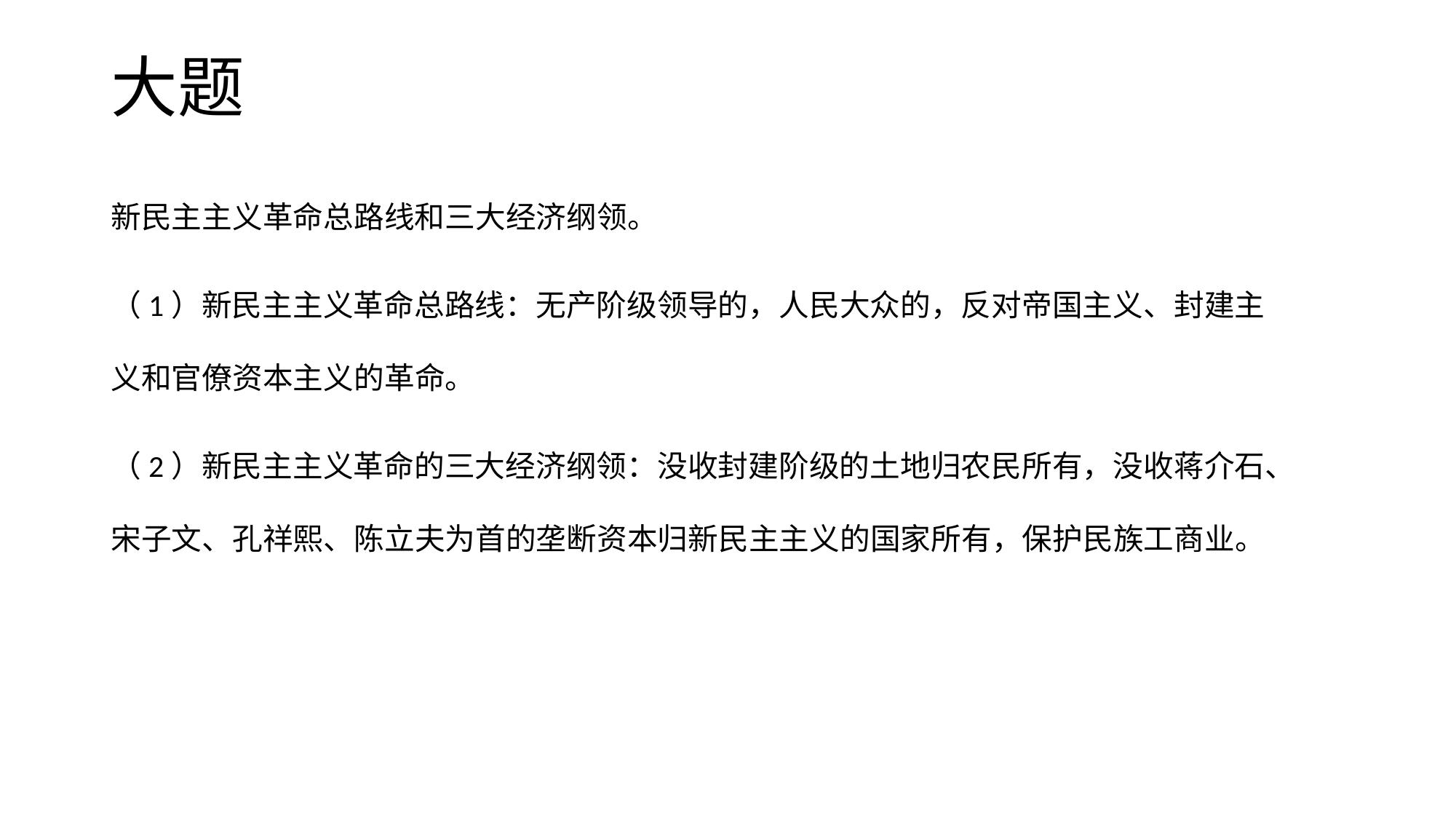

# 大题
新民主主义革命总路线和三大经济纲领。
（1）新民主主义革命总路线：无产阶级领导的，人民大众的，反对帝国主义、封建主义和官僚资本主义的革命。
（2）新民主主义革命的三大经济纲领：没收封建阶级的土地归农民所有，没收蒋介石、宋子文、孔祥熙、陈立夫为首的垄断资本归新民主主义的国家所有，保护民族工商业。